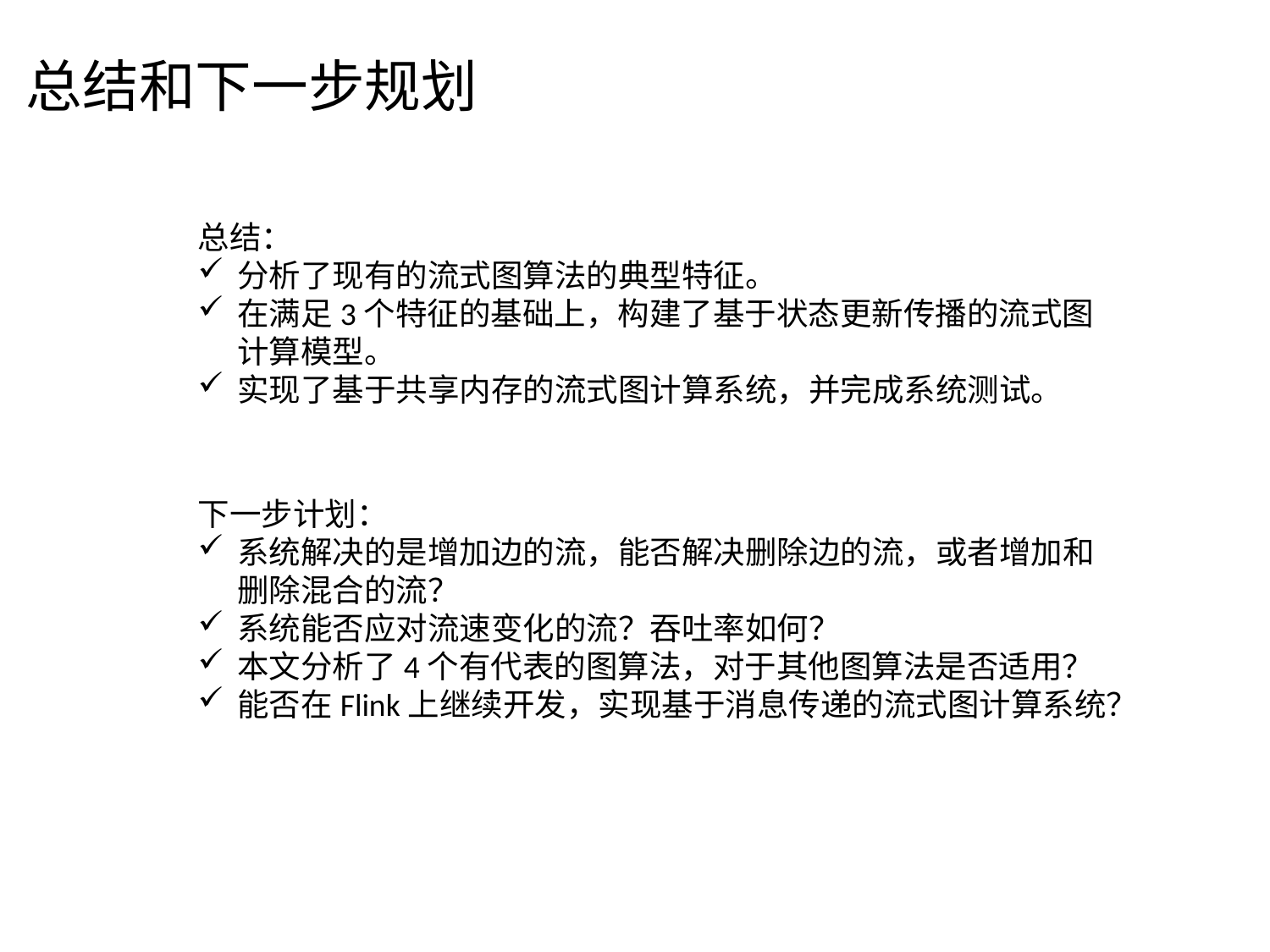

# 总结和下一步规划
总结：
分析了现有的流式图算法的典型特征。
在满足3个特征的基础上，构建了基于状态更新传播的流式图计算模型。
实现了基于共享内存的流式图计算系统，并完成系统测试。
下一步计划：
系统解决的是增加边的流，能否解决删除边的流，或者增加和删除混合的流？
系统能否应对流速变化的流？吞吐率如何？
本文分析了4个有代表的图算法，对于其他图算法是否适用？
能否在Flink上继续开发，实现基于消息传递的流式图计算系统？